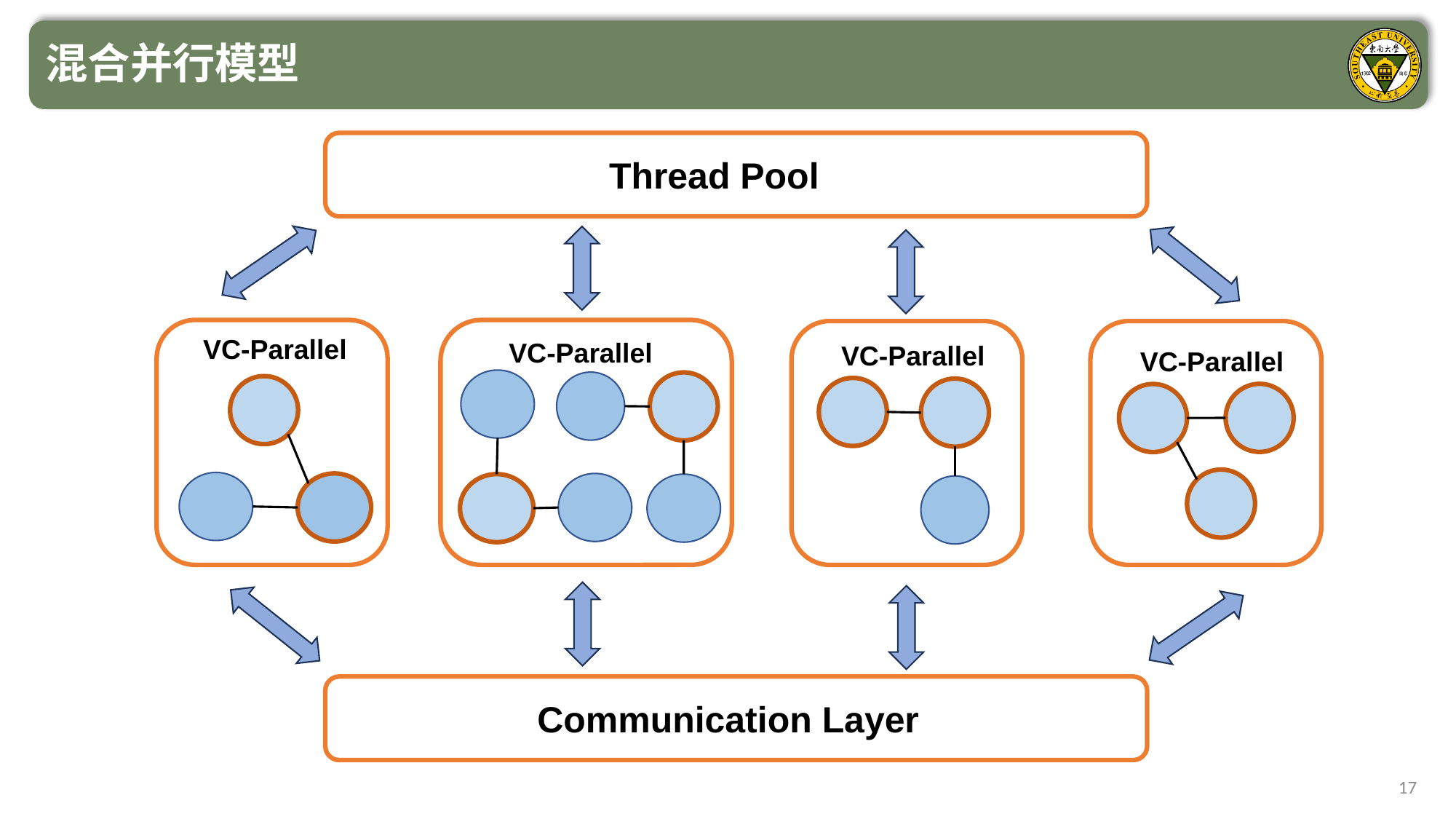

混合并行模型

Thread Pool

VC-Parallel
VC-Parallel
VC-Parallel
VC-Parallel

Communication Layer
17